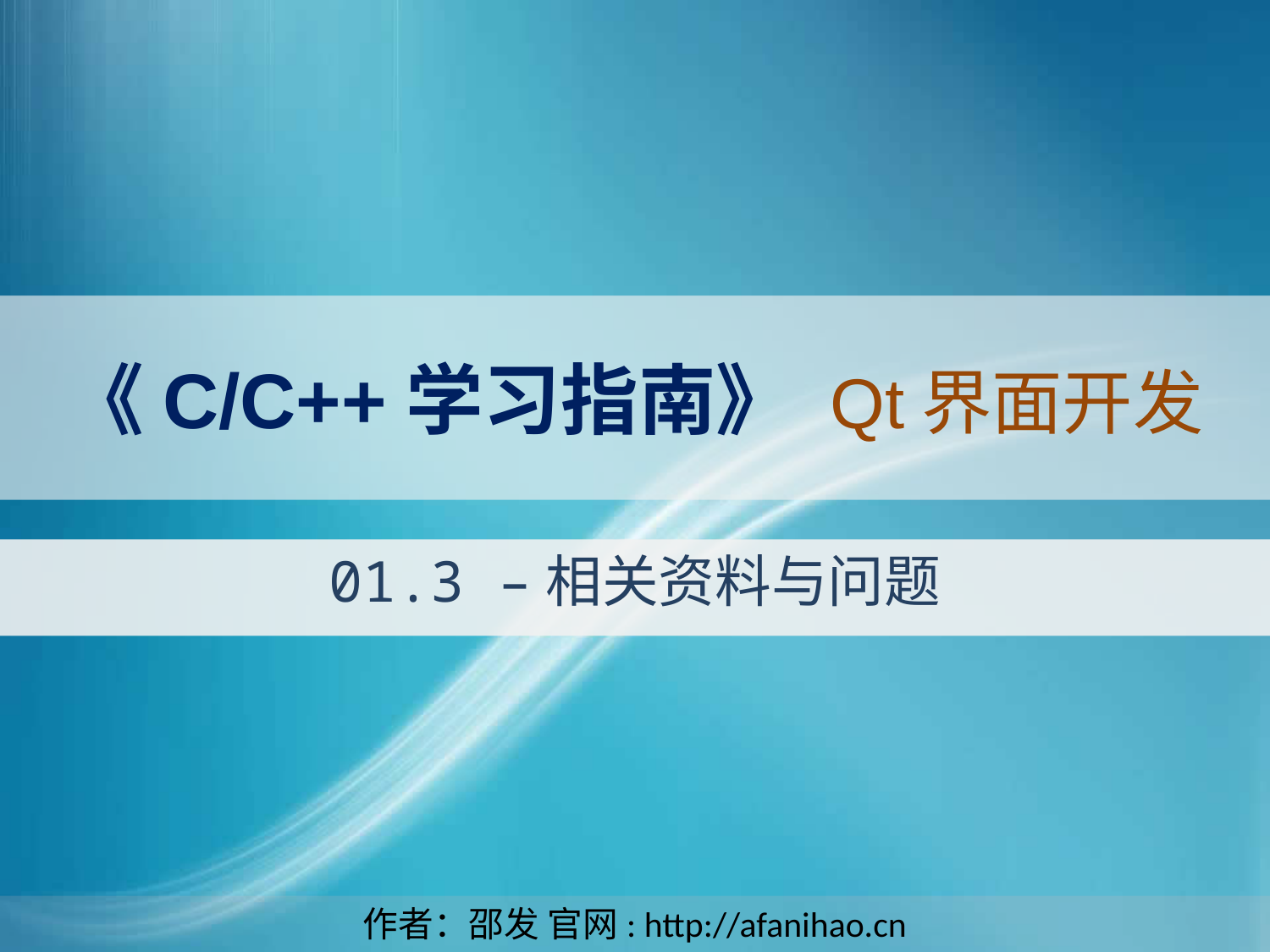

# 《C/C++学习指南》 Qt界面开发
01.3 –相关资料与问题
作者：邵发 官网: http://afanihao.cn